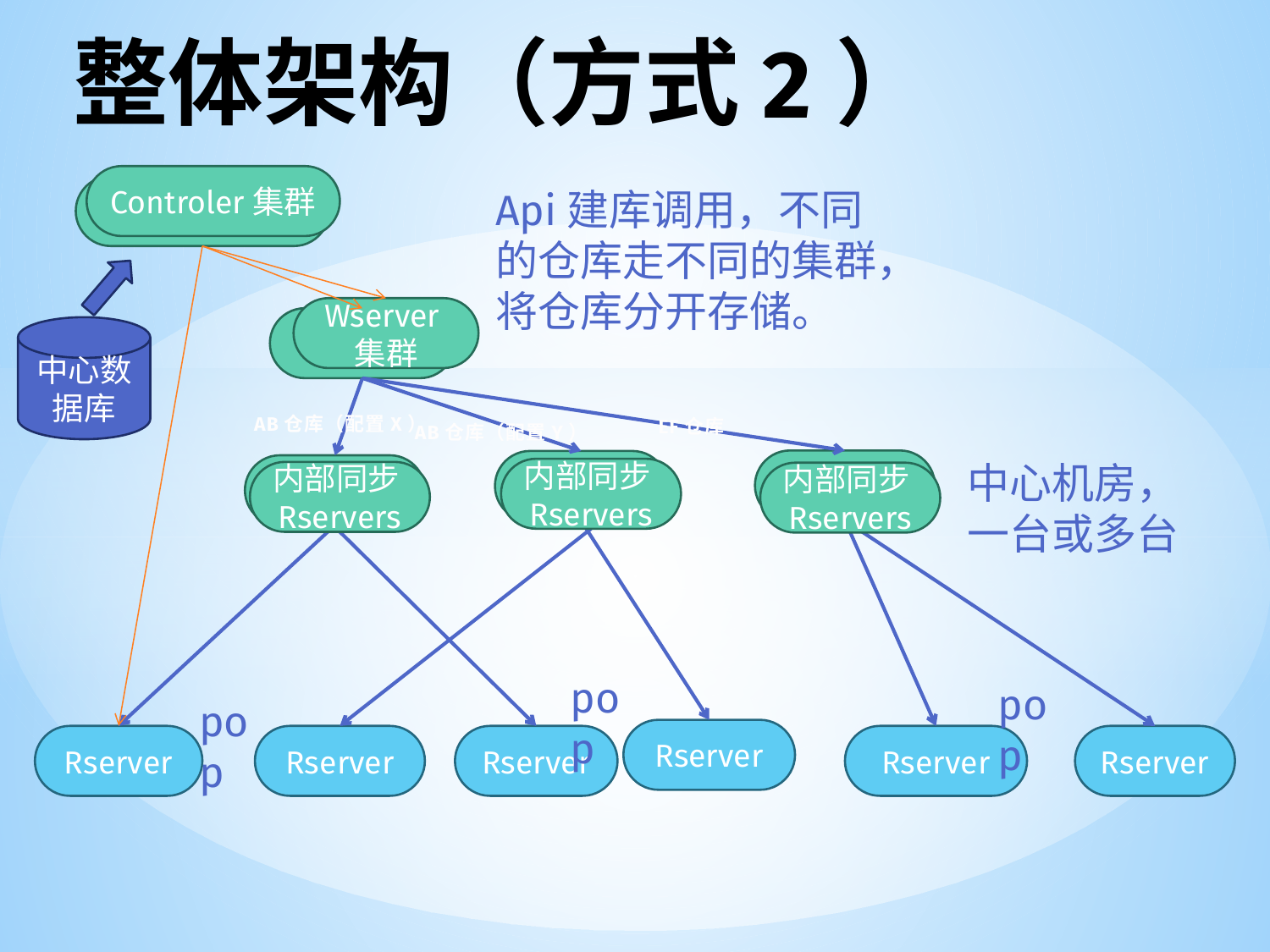

# 整体架构（方式2）
Controler集群

Api建库调用，不同的仓库走不同的集群，将仓库分开存储。

Wserver集群

中心数据库
AB仓库（配置X）
EF仓库
AB仓库（配置Y）
Rserver
中心机房，
一台或多台
Rserver
Rserver
内部同步Rservers
内部同步Rservers
内部同步Rservers
pop
pop
pop
Rserver
Rserver
Rserver
Rserver
Rserver
Rserver